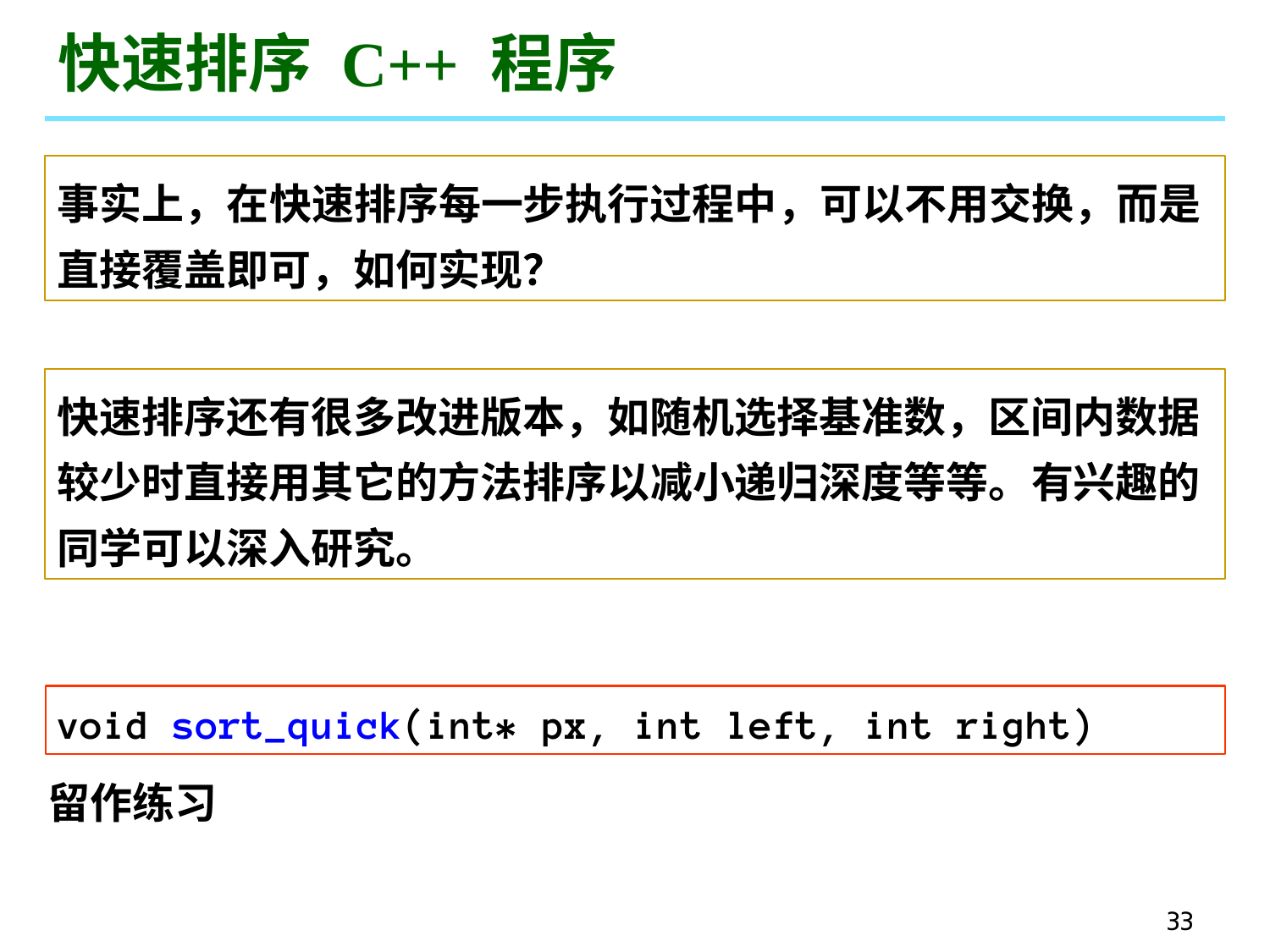

# 快速排序 C++ 程序
事实上，在快速排序每一步执行过程中，可以不用交换，而是直接覆盖即可，如何实现？
快速排序还有很多改进版本，如随机选择基准数，区间内数据较少时直接用其它的方法排序以减小递归深度等等。有兴趣的同学可以深入研究。
void sort_quick(int* px, int left, int right)
留作练习
33